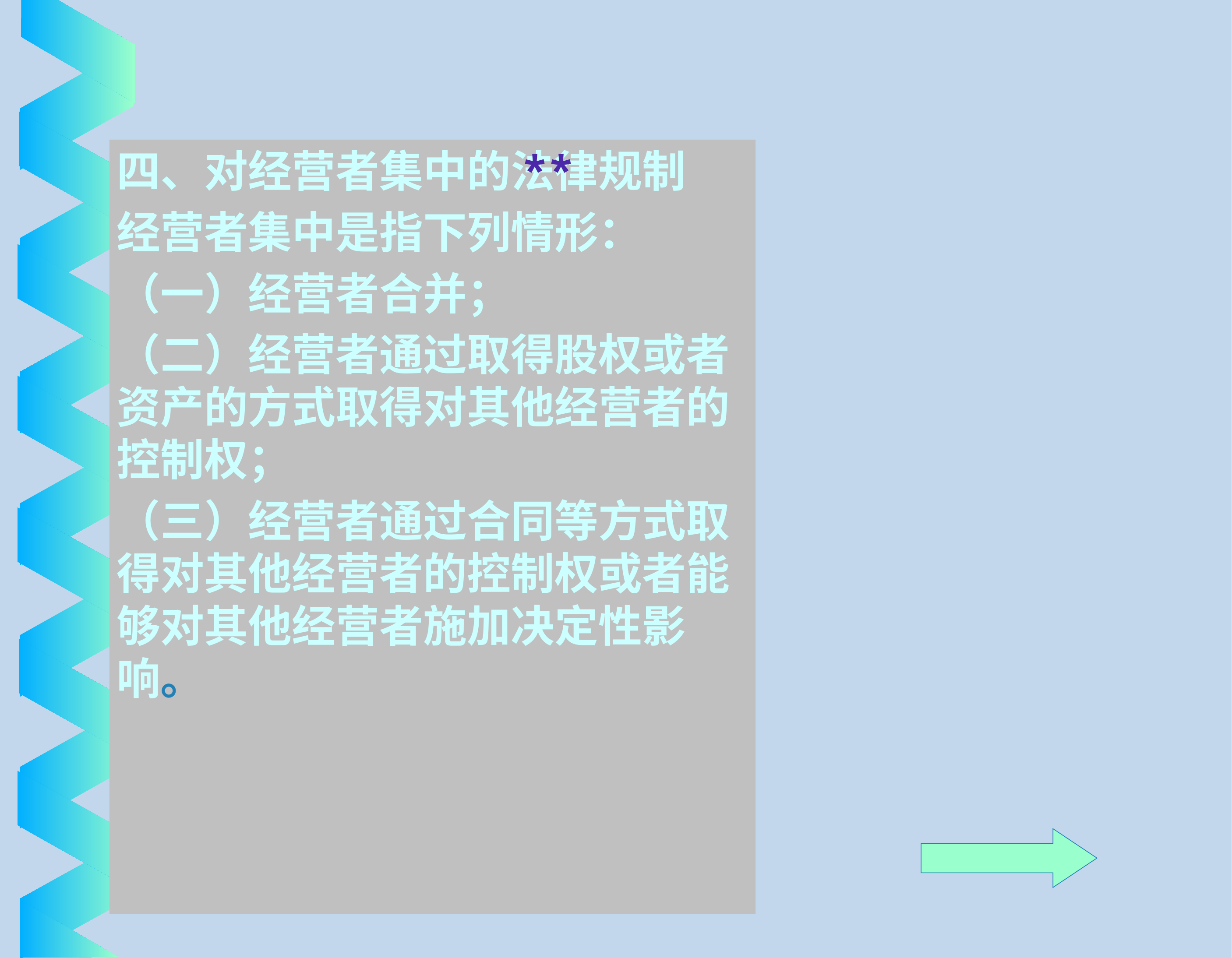

#
四、对经营者集中的法律规制
经营者集中是指下列情形：
（一）经营者合并；
（二）经营者通过取得股权或者资产的方式取得对其他经营者的控制权；
（三）经营者通过合同等方式取得对其他经营者的控制权或者能够对其他经营者施加决定性影响。
**